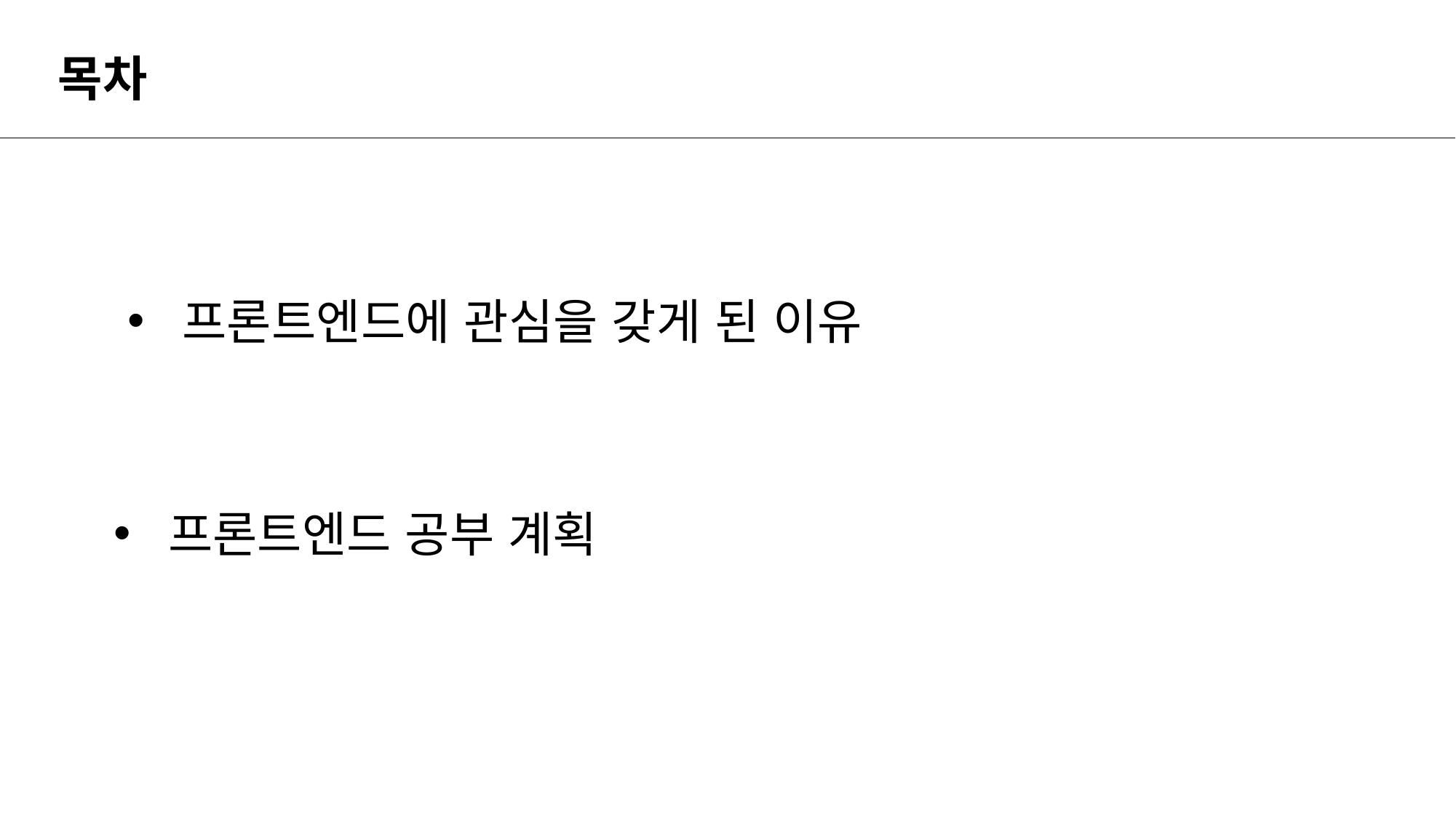

목차
프론트엔드에 관심을 갖게 된 이유
프론트엔드 공부 계획